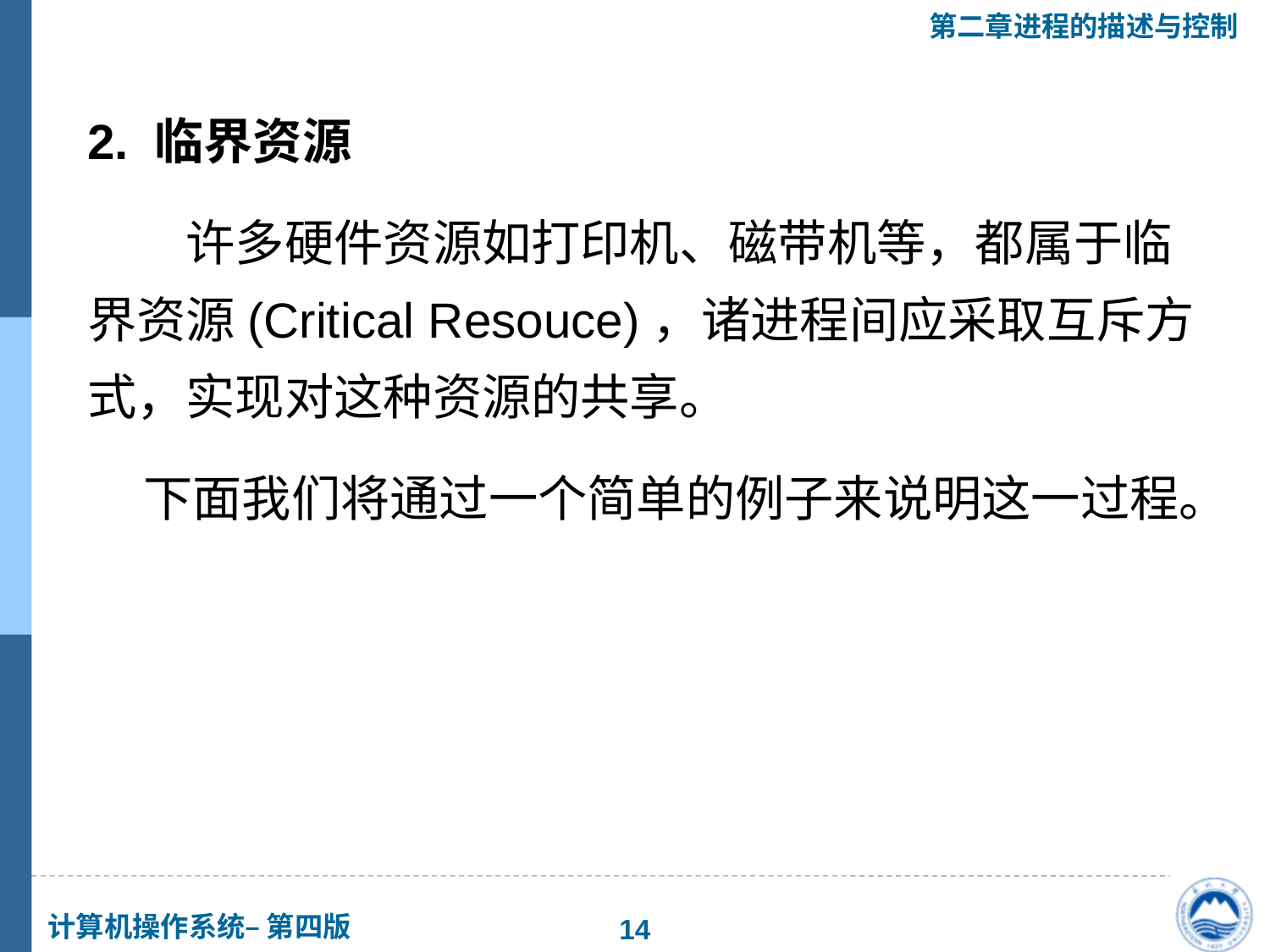

2. 临界资源
　　许多硬件资源如打印机、磁带机等，都属于临界资源(Critical Resouce)，诸进程间应采取互斥方式，实现对这种资源的共享。
    下面我们将通过一个简单的例子来说明这一过程。